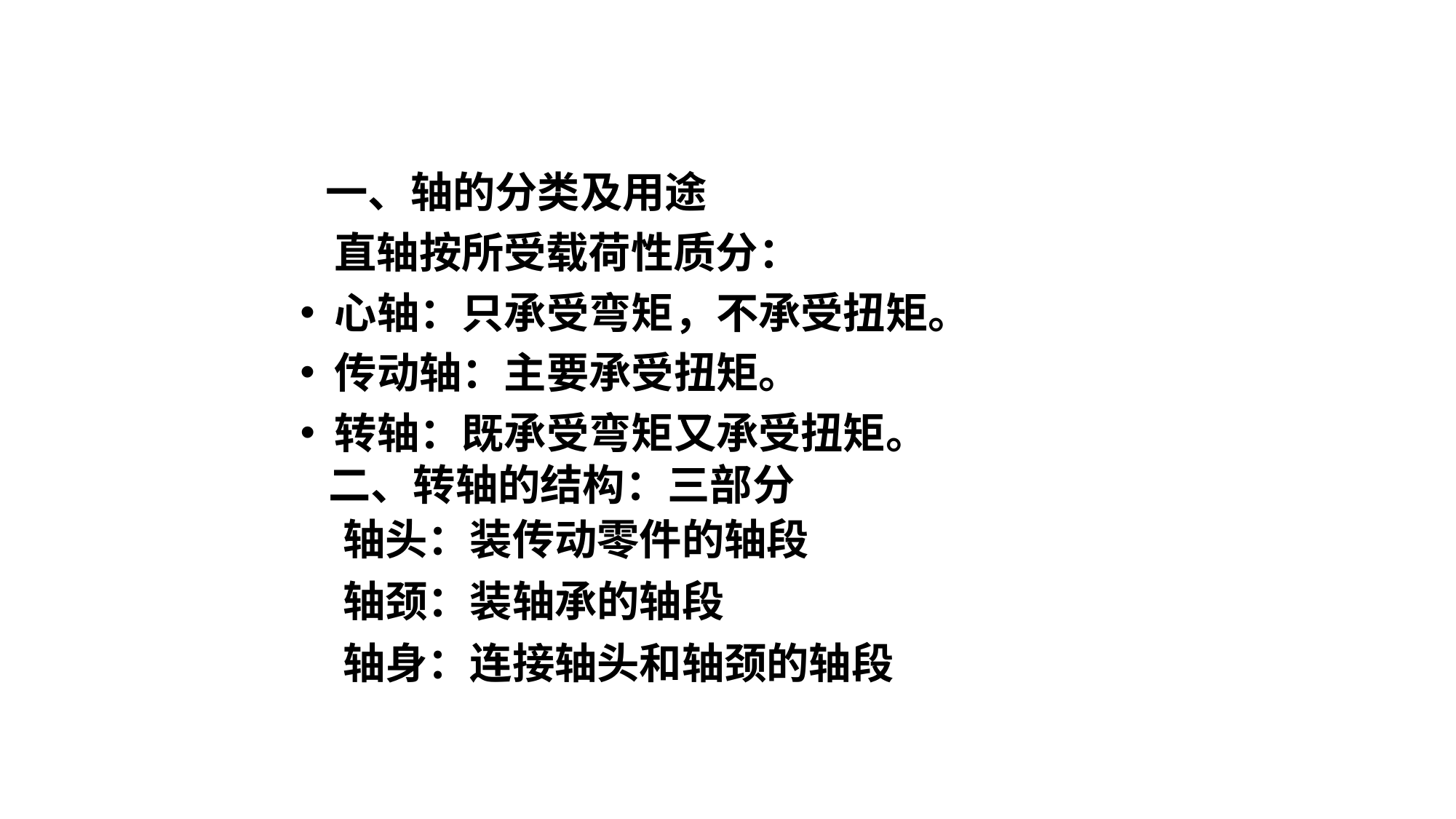

一、轴的分类及用途
直轴按所受载荷性质分：
 心轴：只承受弯矩，不承受扭矩。
 传动轴：主要承受扭矩。
 转轴：既承受弯矩又承受扭矩。
 二、转轴的结构：三部分
轴头：装传动零件的轴段
轴颈：装轴承的轴段
轴身：连接轴头和轴颈的轴段